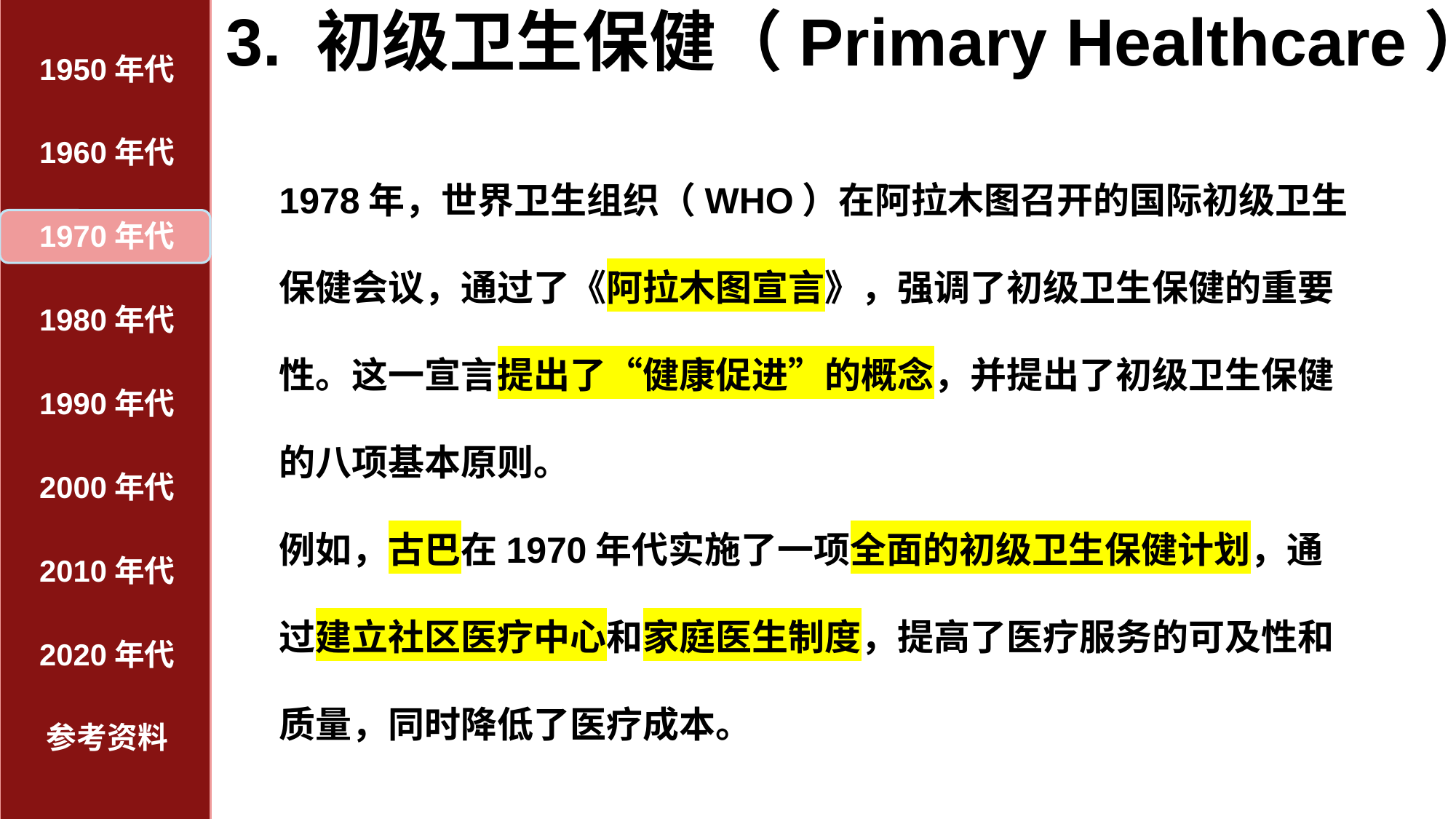

# 3. 初级卫生保健（Primary Healthcare）：

1950年代
1960年代
1978年，世界卫生组织（WHO）在阿拉木图召开的国际初级卫生保健会议，通过了《阿拉木图宣言》，强调了初级卫生保健的重要性。这一宣言提出了“健康促进”的概念，并提出了初级卫生保健的八项基本原则。
例如，古巴在1970年代实施了一项全面的初级卫生保健计划，通过建立社区医疗中心和家庭医生制度，提高了医疗服务的可及性和质量，同时降低了医疗成本。

1970年代
1980年代

1990年代

2000年代
2010年代
2020年代
参考资料